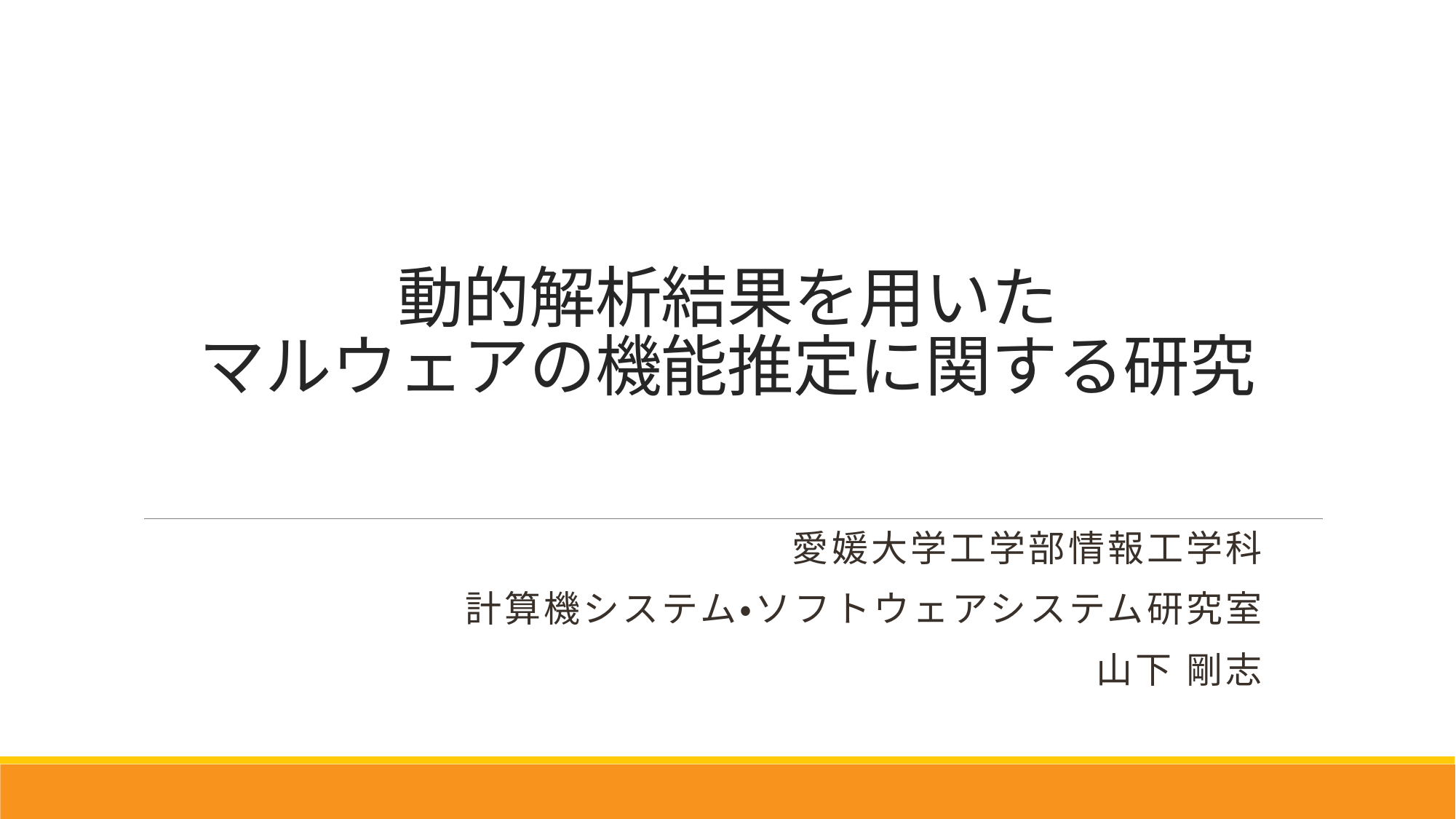

# 動的解析結果を用いた マルウェアの機能推定に関する研究
愛媛大学工学部情報工学科
計算機システム・ソフトウェアシステム研究室
山下 剛志